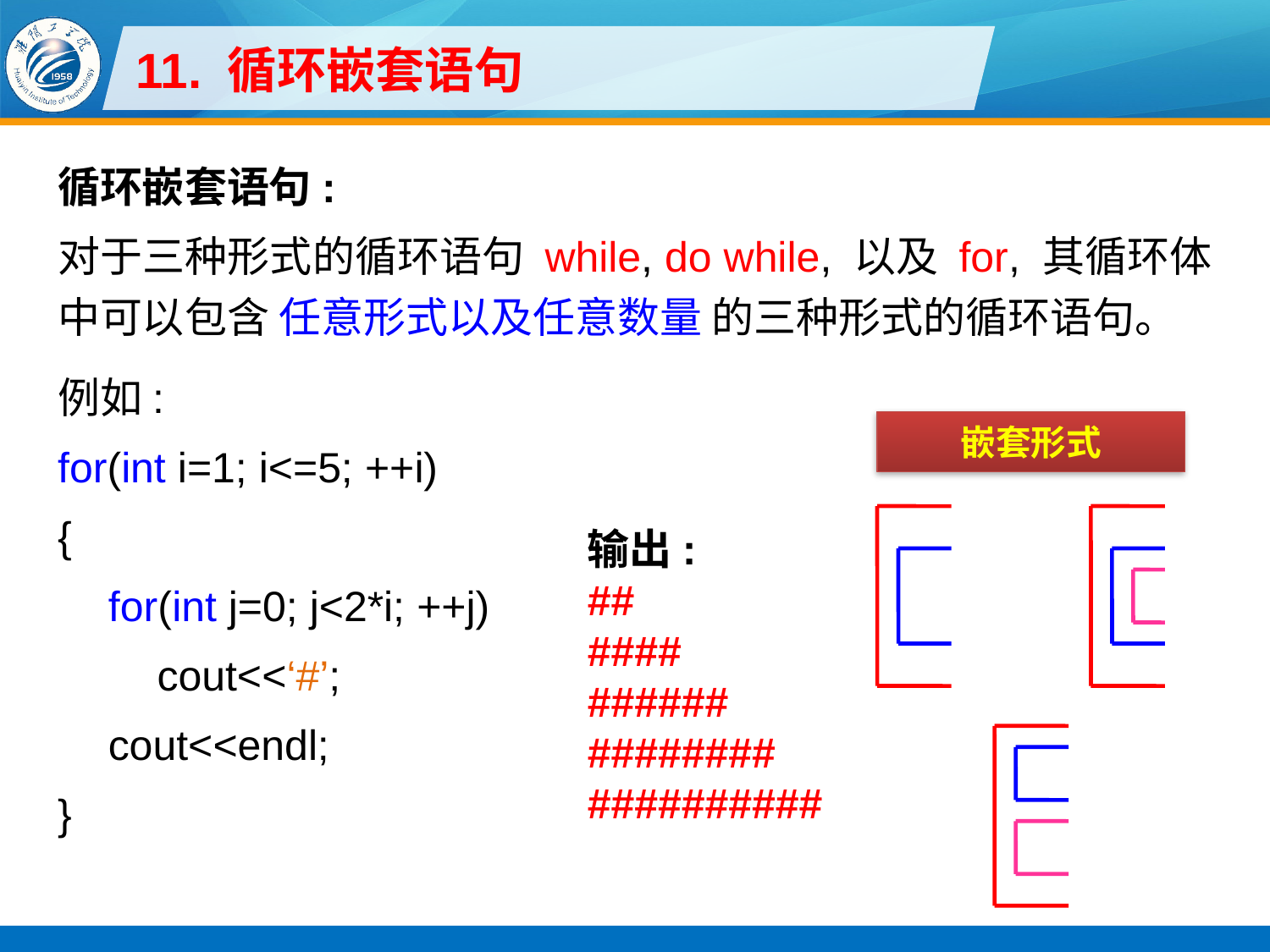

# 11. 循环嵌套语句
循环嵌套语句:
对于三种形式的循环语句 while, do while, 以及 for, 其循环体中可以包含 任意形式以及任意数量 的三种形式的循环语句。
例如:
for(int i=1; i<=5; ++i)
{
for(int j=0; j<2*i; ++j)
cout<<‘#’;
cout<<endl;
}
嵌套形式

输出:
##
####
######
########
##########